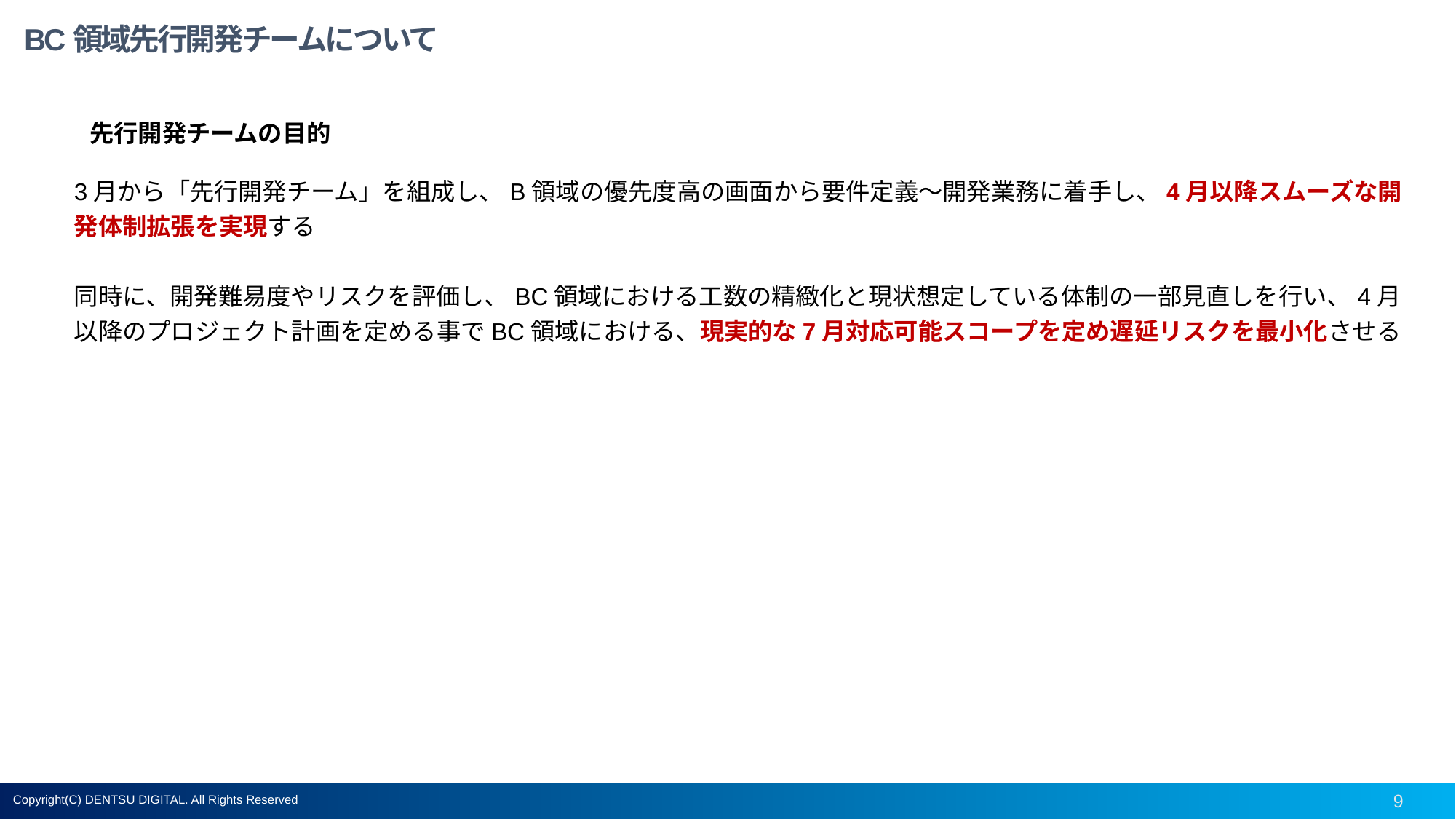

BC領域先行開発チームについて
先行開発チームの目的
3月から「先行開発チーム」を組成し、B領域の優先度高の画面から要件定義～開発業務に着手し、4月以降スムーズな開発体制拡張を実現する

同時に、開発難易度やリスクを評価し、BC領域における工数の精緻化と現状想定している体制の一部見直しを行い、4月以降のプロジェクト計画を定める事でBC領域における、現実的な7月対応可能スコープを定め遅延リスクを最小化させる
9